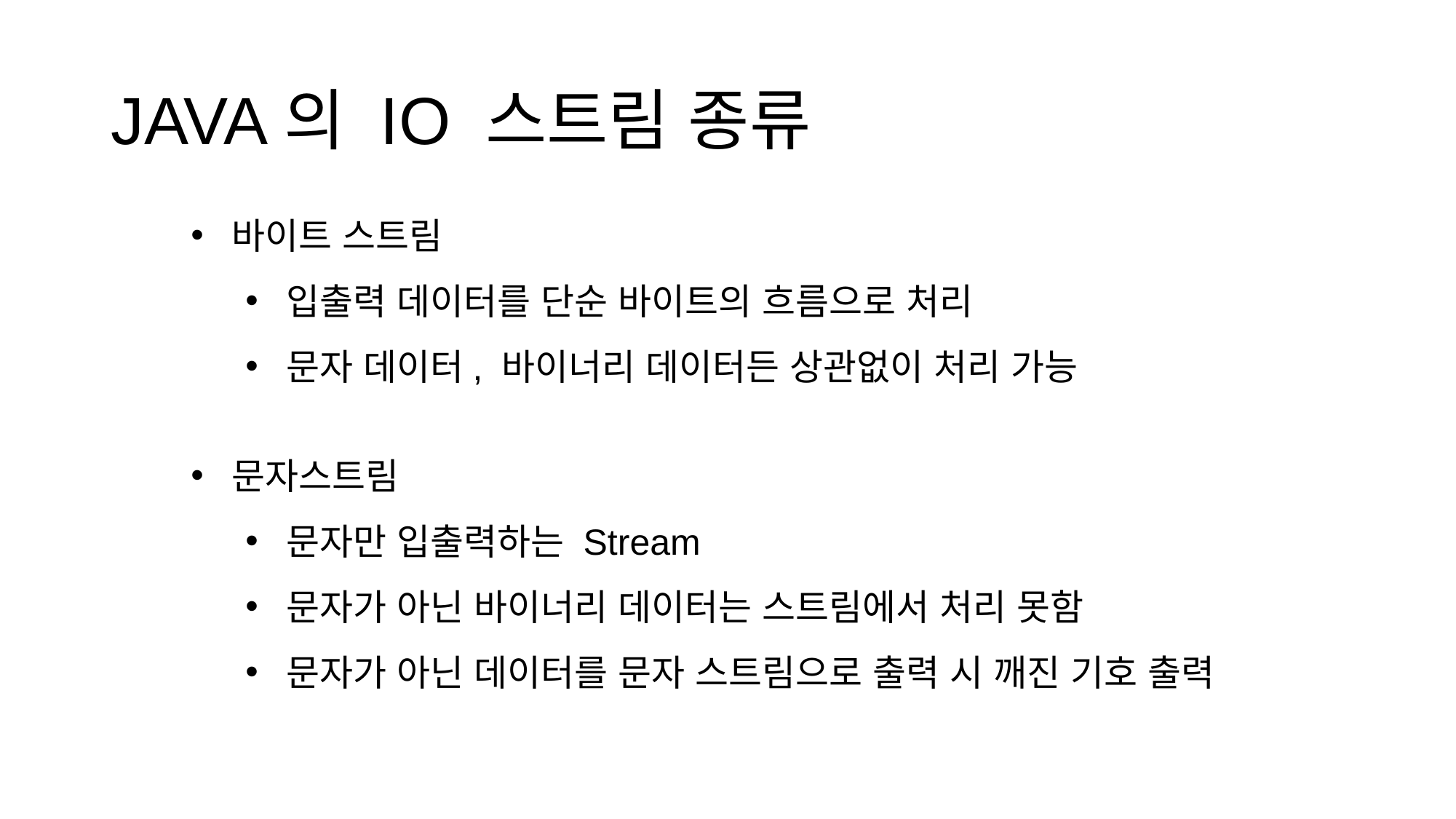

# JAVA의 IO 스트림 종류
바이트 스트림
입출력 데이터를 단순 바이트의 흐름으로 처리
문자 데이터, 바이너리 데이터든 상관없이 처리 가능

문자스트림
문자만 입출력하는 Stream
문자가 아닌 바이너리 데이터는 스트림에서 처리 못함
문자가 아닌 데이터를 문자 스트림으로 출력 시 깨진 기호 출력